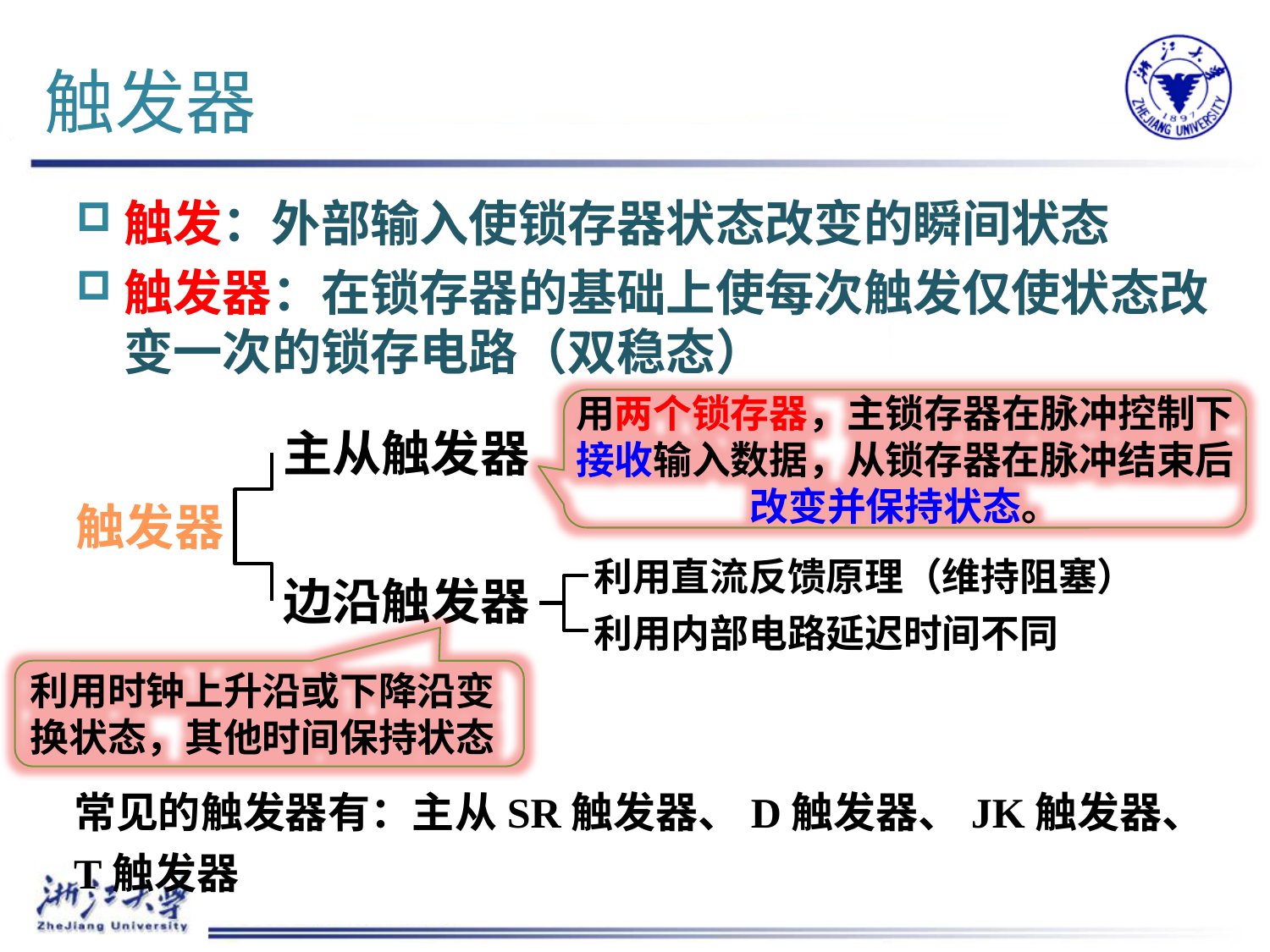

# 触发器
触发：外部输入使锁存器状态改变的瞬间状态
触发器：在锁存器的基础上使每次触发仅使状态改变一次的锁存电路（双稳态）

用两个锁存器，主锁存器在脉冲控制下接收输入数据，从锁存器在脉冲结束后改变并保持状态。
主从触发器
触发器
利用直流反馈原理（维持阻塞）
边沿触发器
利用内部电路延迟时间不同
利用时钟上升沿或下降沿变换状态，其他时间保持状态
常见的触发器有：主从SR触发器、D触发器、JK触发器、T触发器